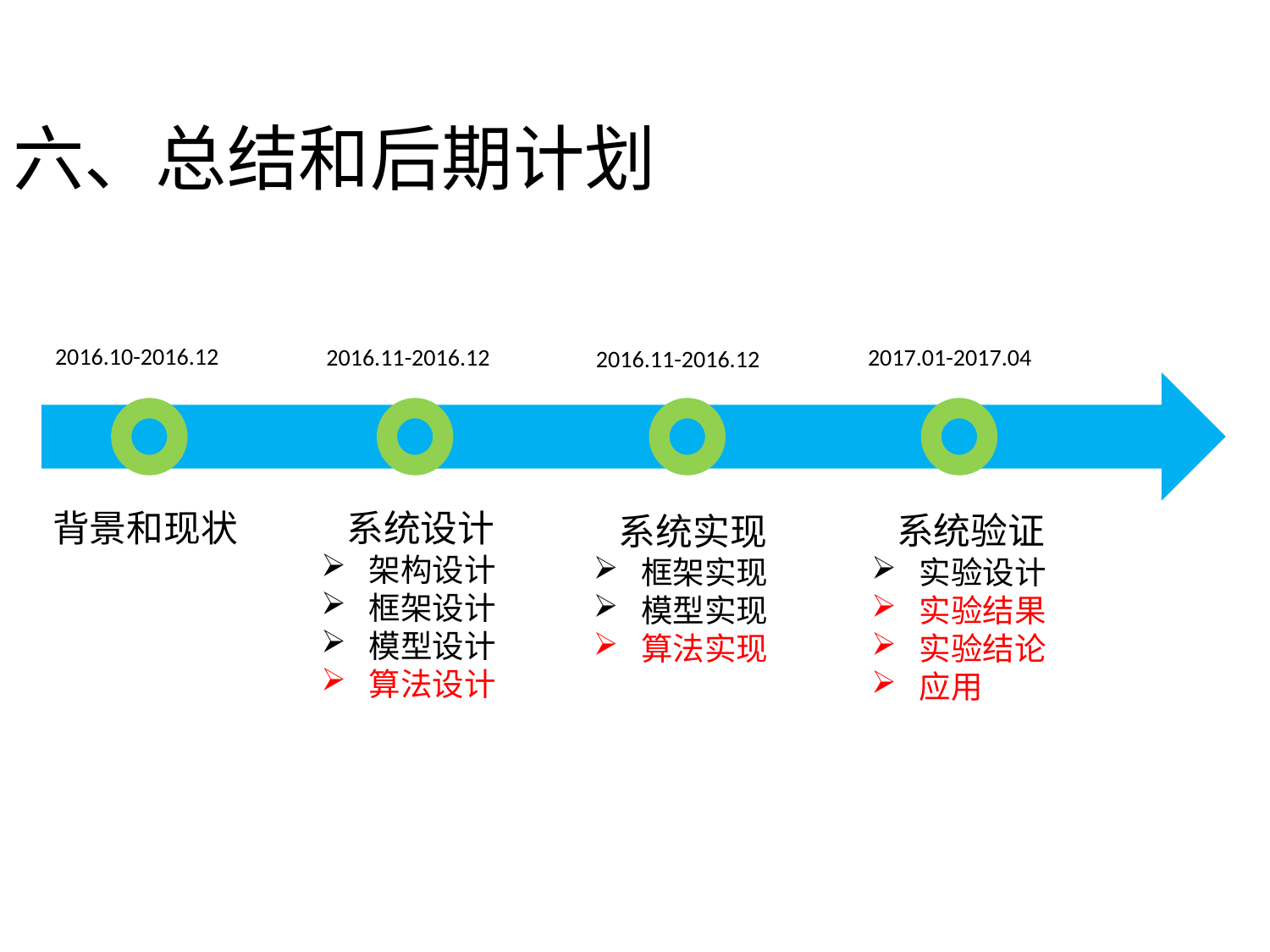

# 六、总结和后期计划
2016.10-2016.12
2017.01-2017.04
2016.11-2016.12
2016.11-2016.12

背景和现状
  系统设计
架构设计
框架设计
模型设计
算法设计
  系统验证
实验设计
实验结果
实验结论
应用
  系统实现
框架实现
模型实现
算法实现